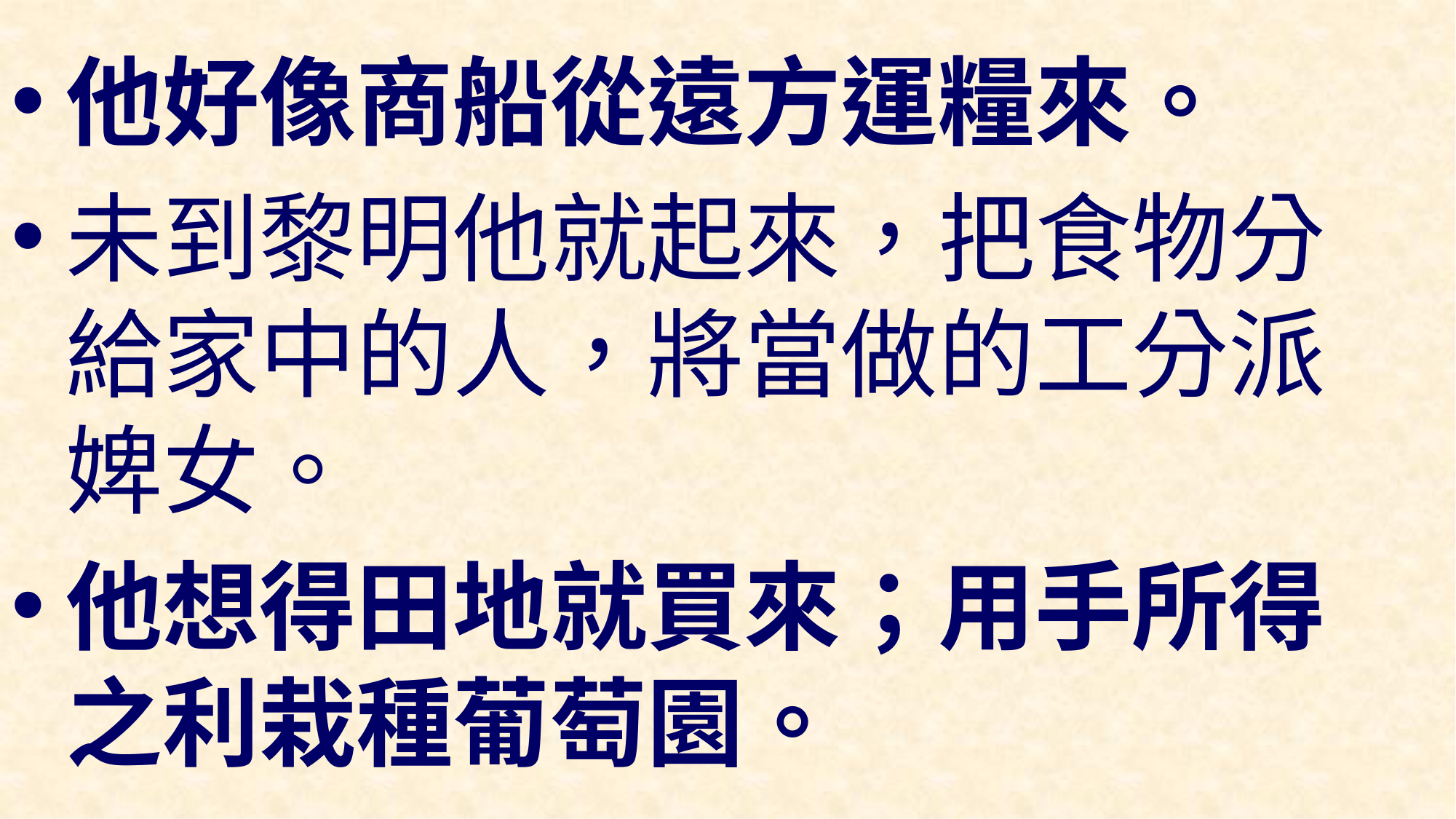

他好像商船從遠方運糧來。
未到黎明他就起來，把食物分給家中的人，將當做的工分派婢女。
他想得田地就買來；用手所得之利栽種葡萄園。